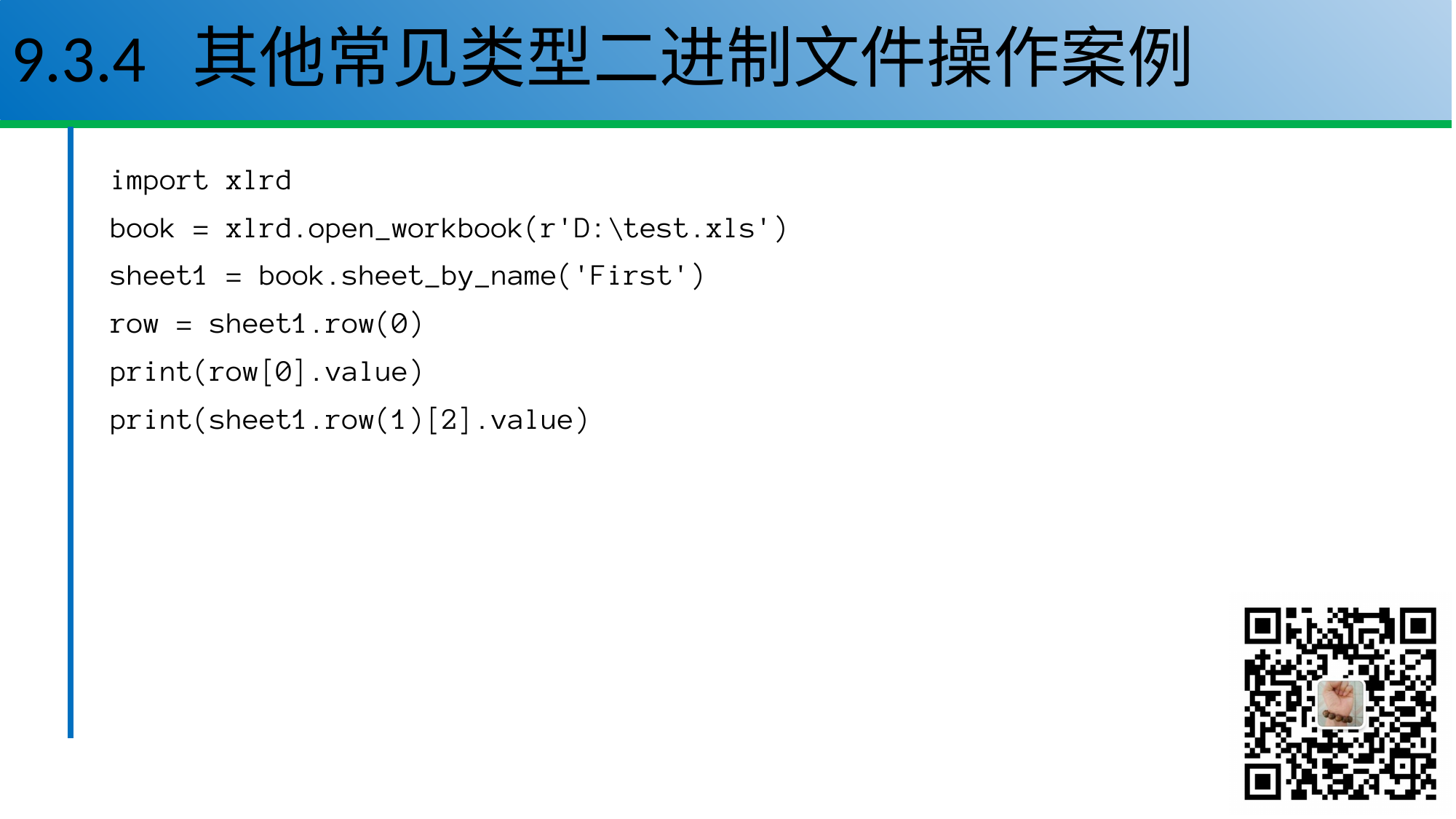

# 9.3.4  其他常见类型二进制文件操作案例
import xlrd
book = xlrd.open_workbook(r'D:\test.xls')
sheet1 = book.sheet_by_name('First')
row = sheet1.row(0)
print(row[0].value)
print(sheet1.row(1)[2].value)
29